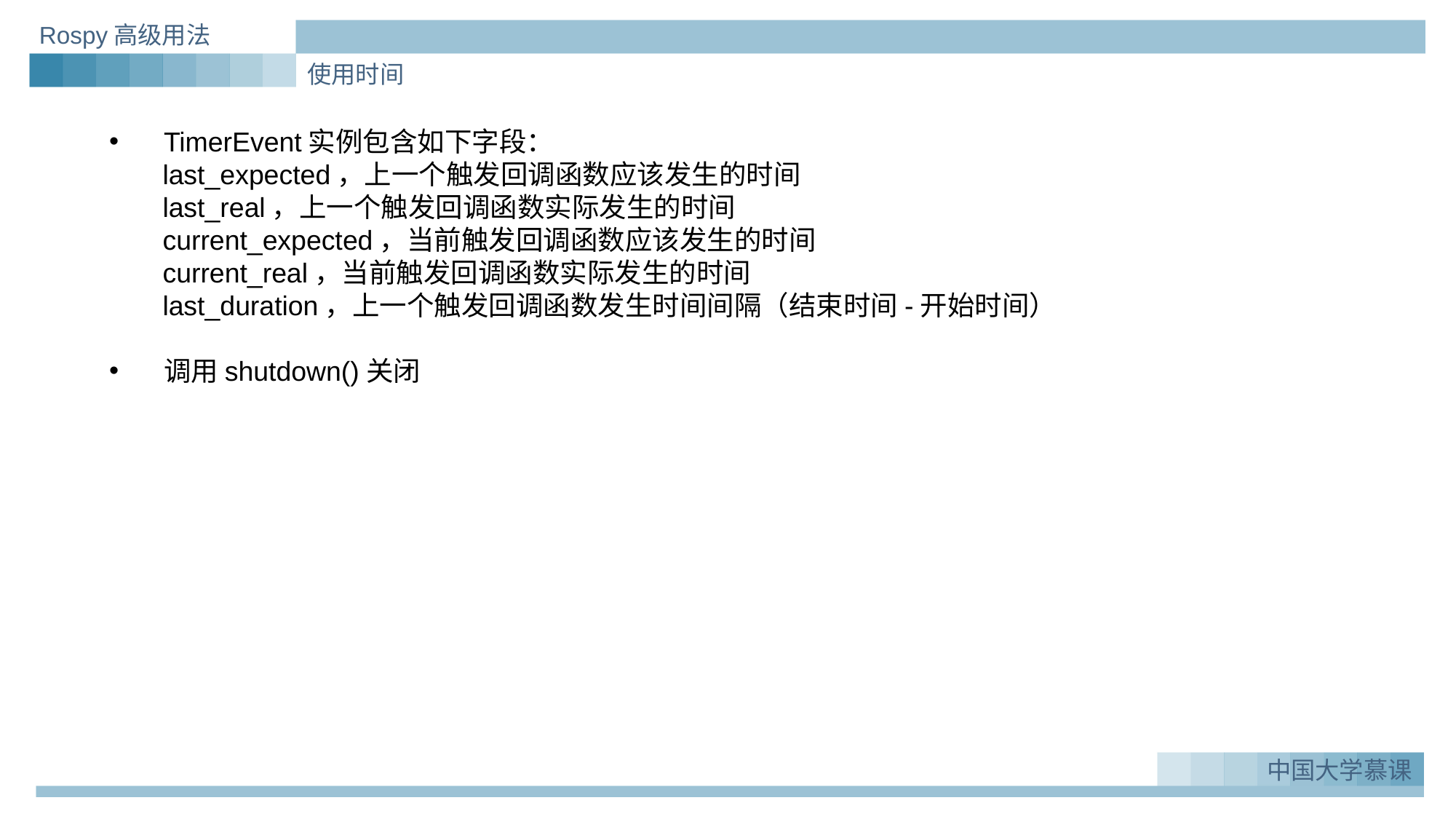

Rospy高级用法
使用时间
TimerEvent实例包含如下字段：
       last_expected，上一个触发回调函数应该发生的时间
       last_real，上一个触发回调函数实际发生的时间
       current_expected，当前触发回调函数应该发生的时间
       current_real，当前触发回调函数实际发生的时间
       last_duration，上一个触发回调函数发生时间间隔（结束时间-开始时间）

调用shutdown()关闭

中国大学慕课